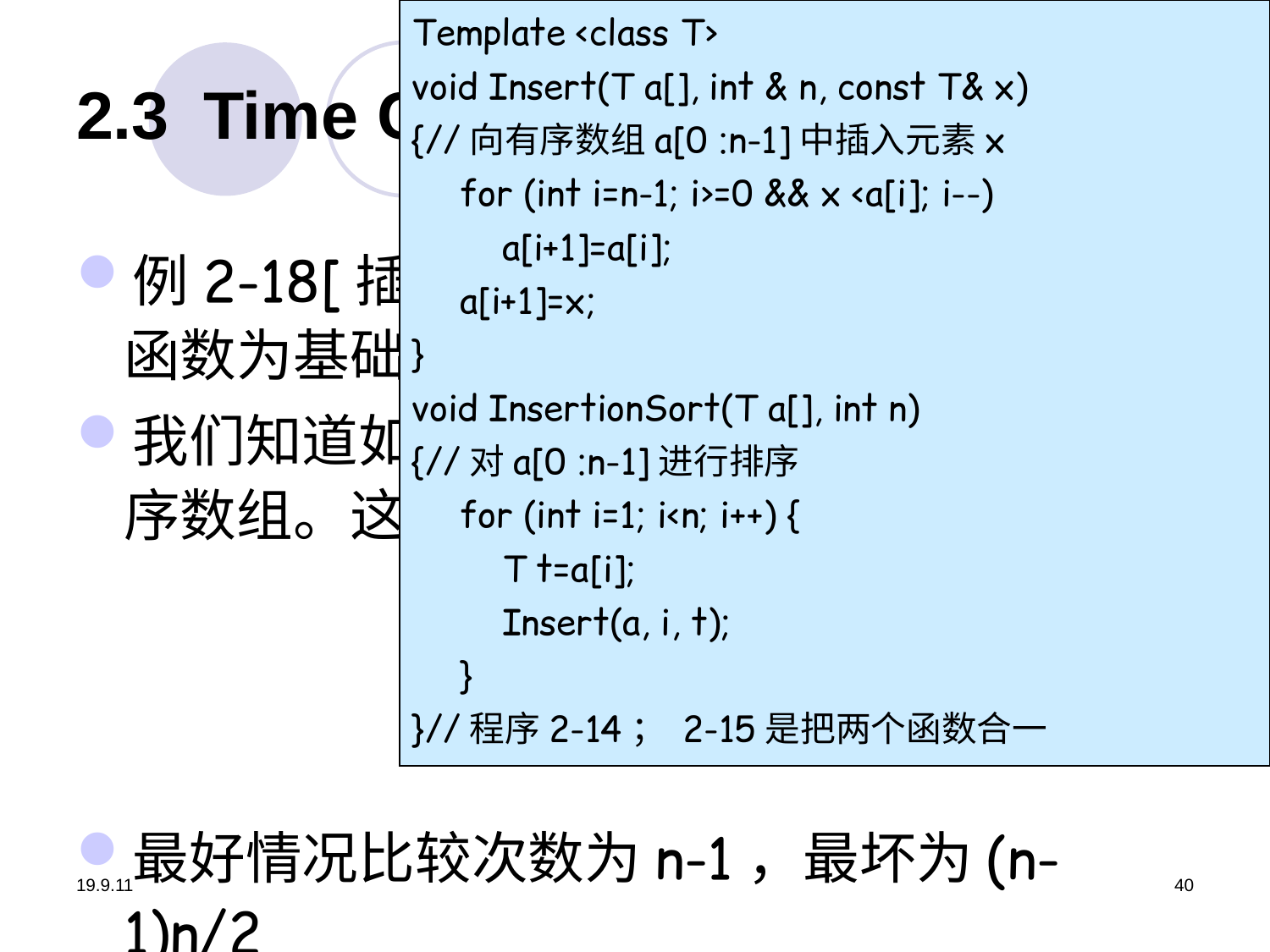

Template <class T>
void Insert(T a[], int & n, const T& x)
{//向有序数组a[0 :n-1]中插入元素x
	for (int i=n-1; i>=0 && x <a[i]; i--)
	    a[i+1]=a[i];
	a[i+1]=x;
}
void InsertionSort(T a[], int n)
{//对a[0 :n-1]进行排序
	for (int i=1; i<n; i++) {
	    T t=a[i];
	    Insert(a, i, t);
	}
}//程序2-14； 2-15是把两个函数合一
# 2.3	Time Complexity
例2-18[插入排序]：我们可以以Insert函数为基础，设计一个排序程序。
我们知道如果只有一个元素的数组，是有序数组。这时再插入数据也是有序数组。

最好情况比较次数为n-1，最坏为(n-1)n/2
19.9.11
40